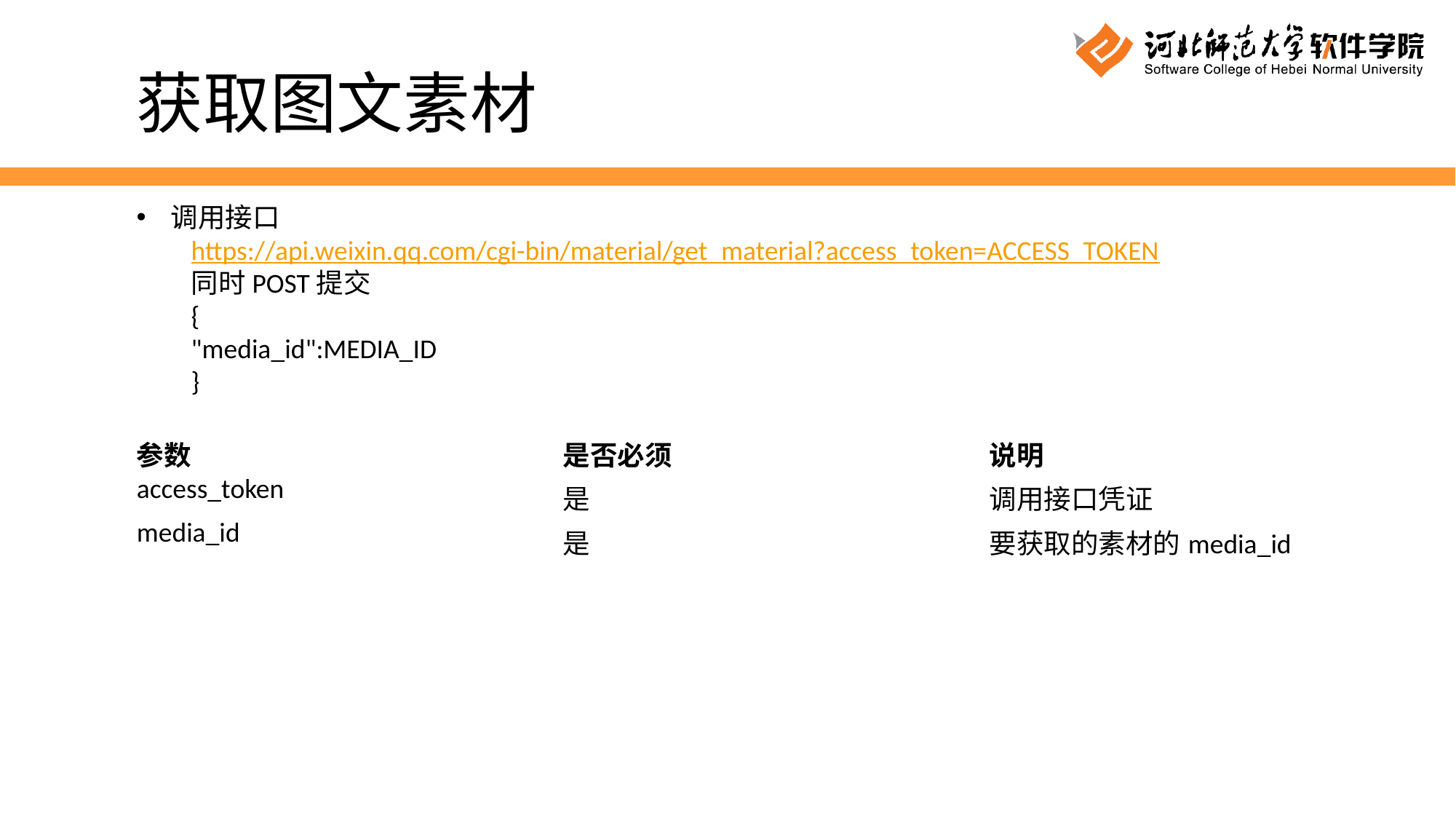

获取图文素材
调用接口
https://api.weixin.qq.com/cgi-bin/material/get_material?access_token=ACCESS_TOKEN
同时POST提交
{
"media_id":MEDIA_ID
}
| 参数 | 是否必须 | 说明 |
| --- | --- | --- |
| access\_token | 是 | 调用接口凭证 |
| media\_id | 是 | 要获取的素材的media\_id |